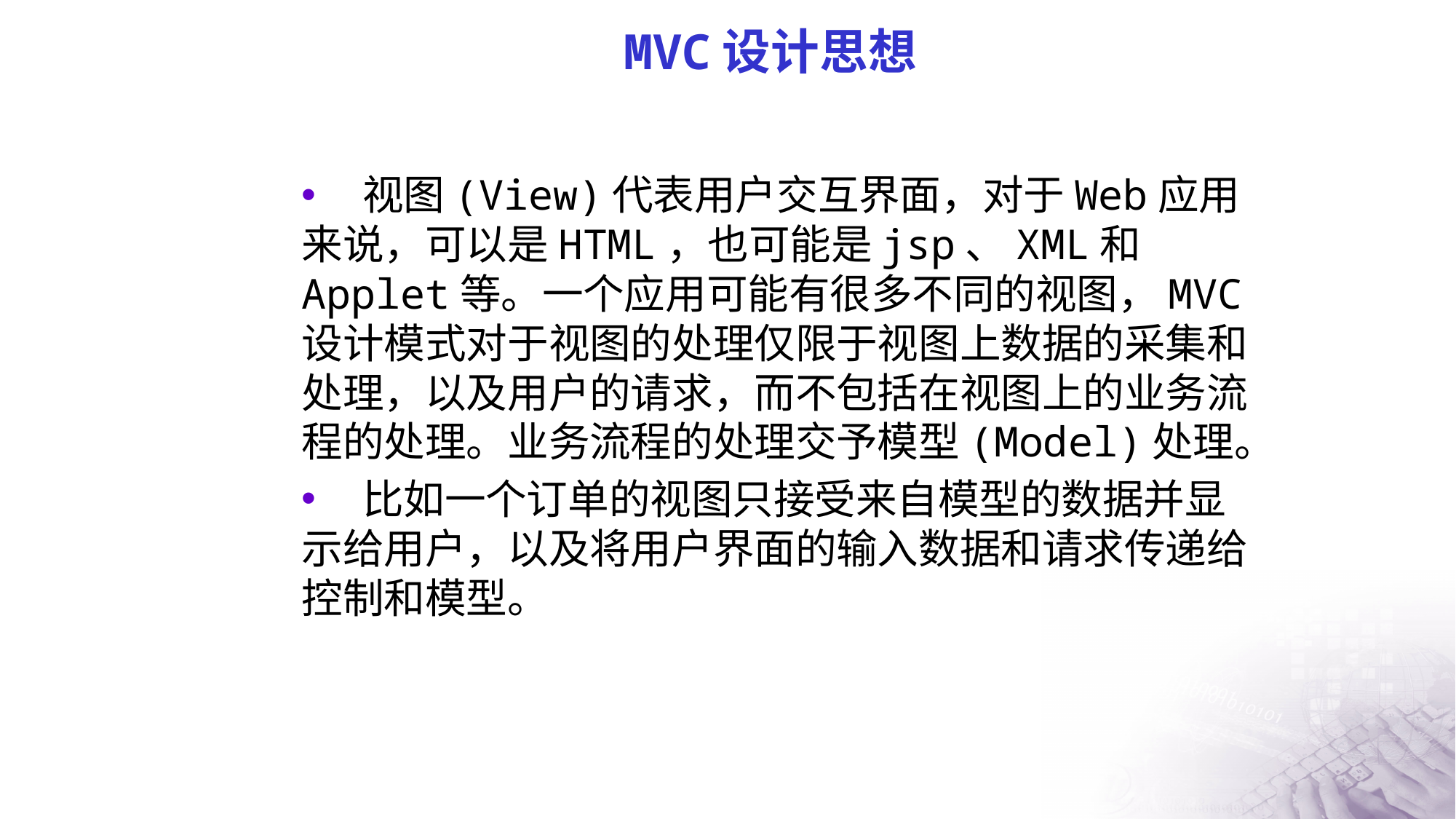

# MVC设计思想
    视图(View)代表用户交互界面，对于Web应用来说，可以是HTML，也可能是jsp、XML和Applet等。一个应用可能有很多不同的视图，MVC设计模式对于视图的处理仅限于视图上数据的采集和处理，以及用户的请求，而不包括在视图上的业务流程的处理。业务流程的处理交予模型(Model)处理。
    比如一个订单的视图只接受来自模型的数据并显示给用户，以及将用户界面的输入数据和请求传递给控制和模型。